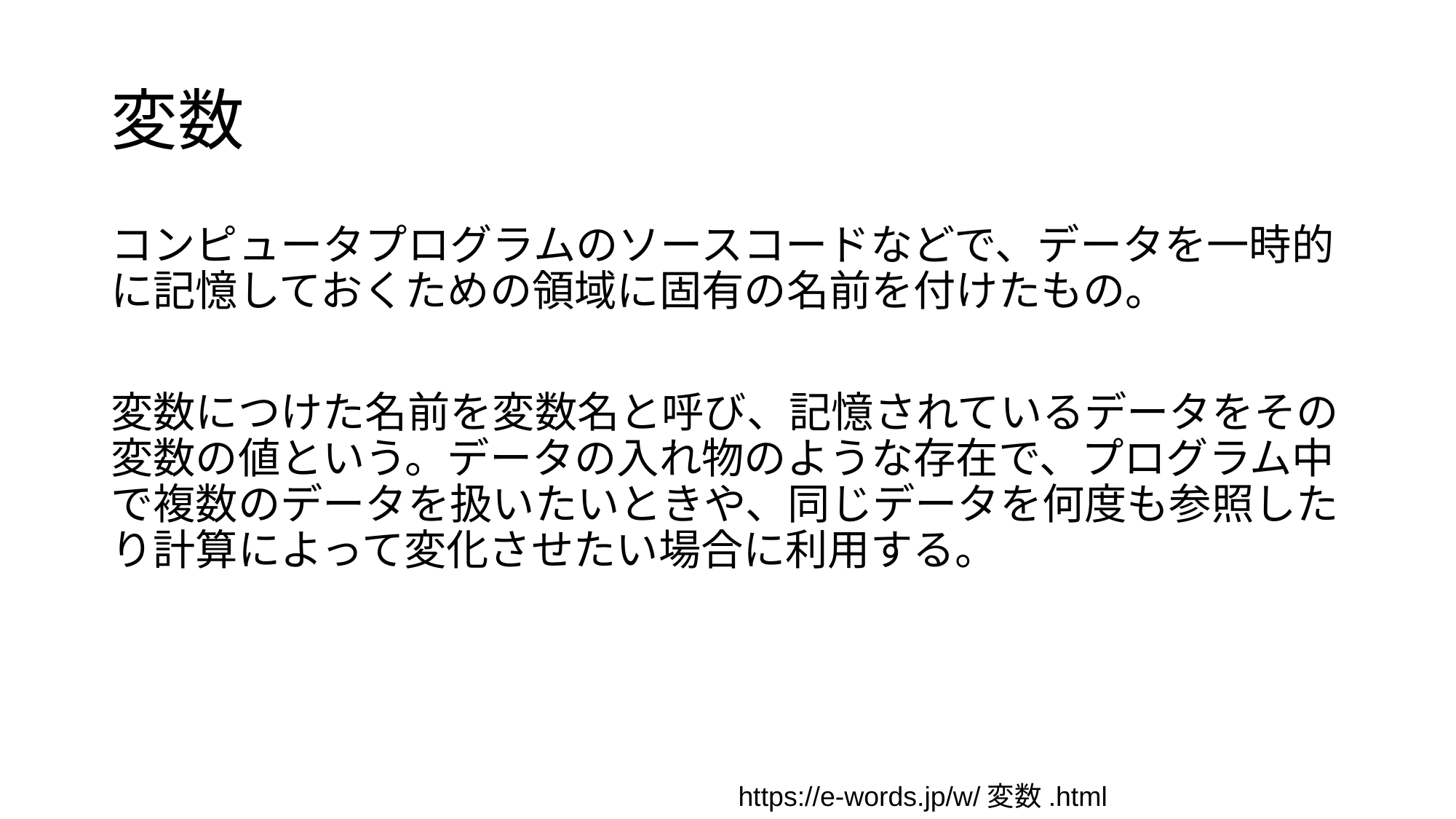

# 変数
コンピュータプログラムのソースコードなどで、データを一時的に記憶しておくための領域に固有の名前を付けたもの。

変数につけた名前を変数名と呼び、記憶されているデータをその変数の値という。データの入れ物のような存在で、プログラム中で複数のデータを扱いたいときや、同じデータを何度も参照したり計算によって変化させたい場合に利用する。
https://e-words.jp/w/変数.html